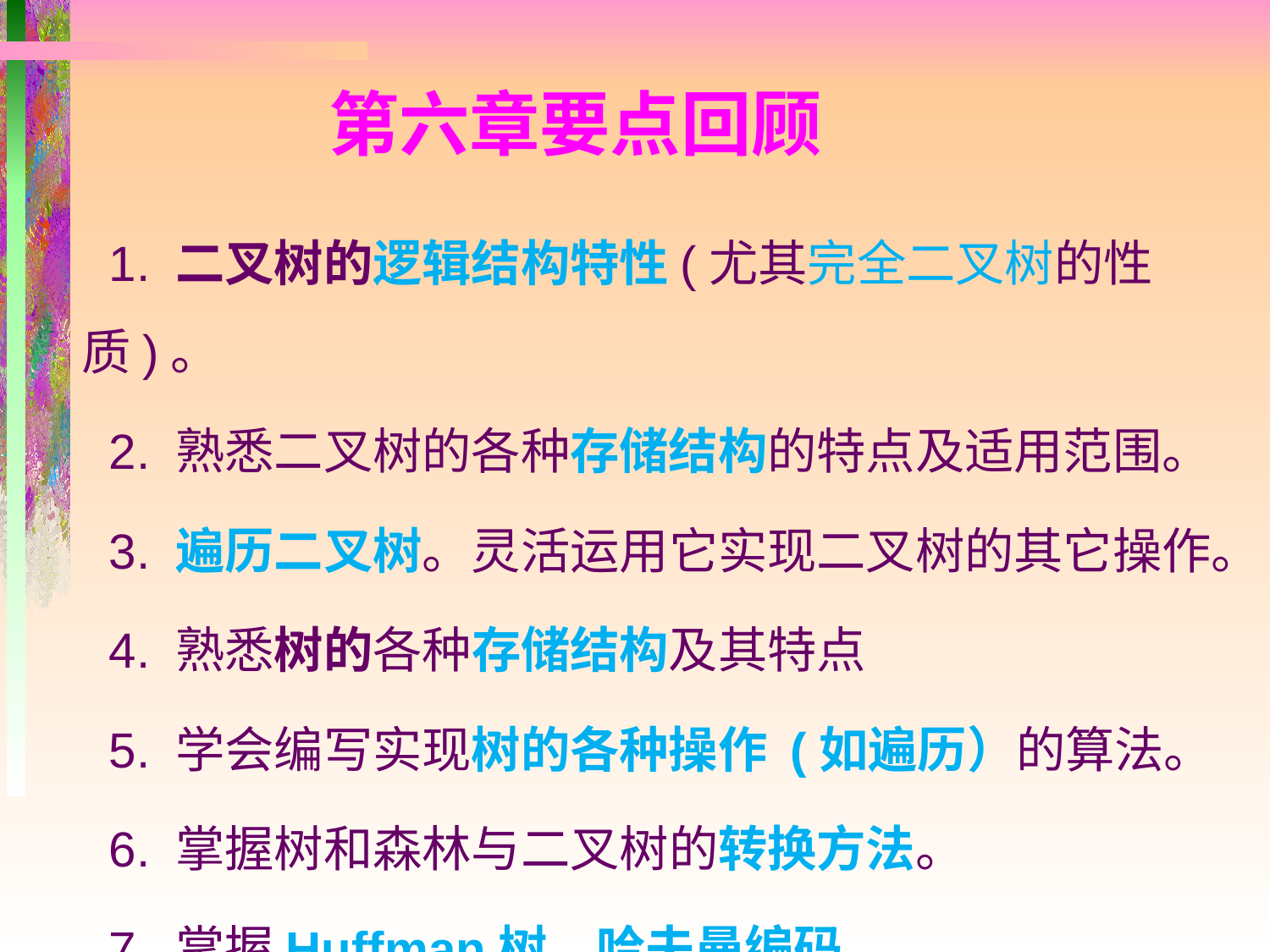

第六章要点回顾
  1. 二叉树的逻辑结构特性(尤其完全二叉树的性质)。
  2. 熟悉二叉树的各种存储结构的特点及适用范围。
  3. 遍历二叉树。灵活运用它实现二叉树的其它操作。
  4. 熟悉树的各种存储结构及其特点
  5. 学会编写实现树的各种操作 (如遍历）的算法。
  6. 掌握树和森林与二叉树的转换方法。
  7. 掌握Huffman树，哈夫曼编码。